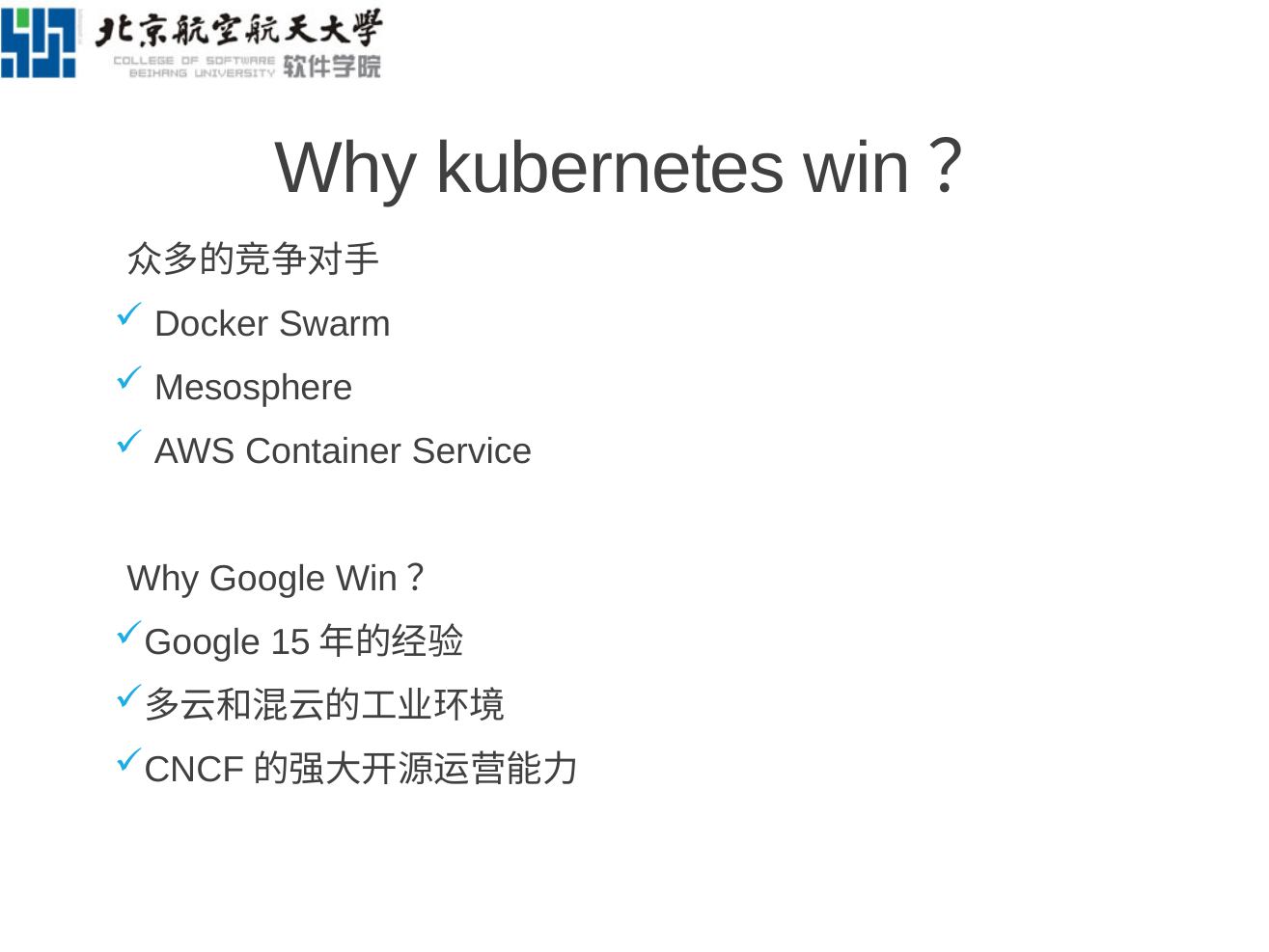

# Why kubernetes win？
众多的竞争对手
 Docker Swarm
 Mesosphere
 AWS Container Service

Why Google Win？
Google 15年的经验
多云和混云的工业环境
CNCF的强大开源运营能力